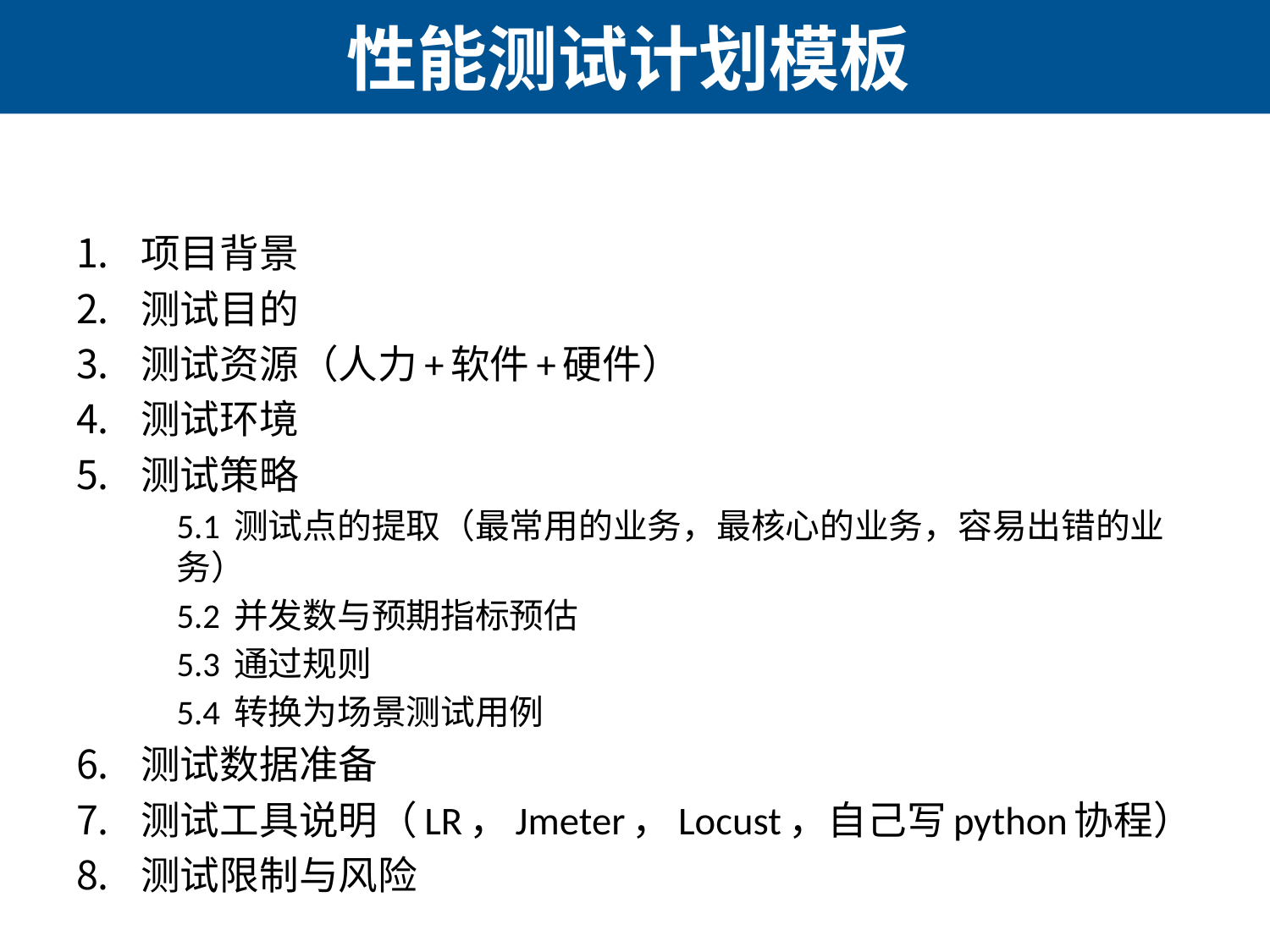

# 性能测试计划模板
项目背景
测试目的
测试资源（人力+软件+硬件）
测试环境
测试策略
5.1 测试点的提取（最常用的业务，最核心的业务，容易出错的业务）
5.2 并发数与预期指标预估
5.3 通过规则
5.4 转换为场景测试用例
测试数据准备
测试工具说明（LR，Jmeter，Locust，自己写python协程）
测试限制与风险